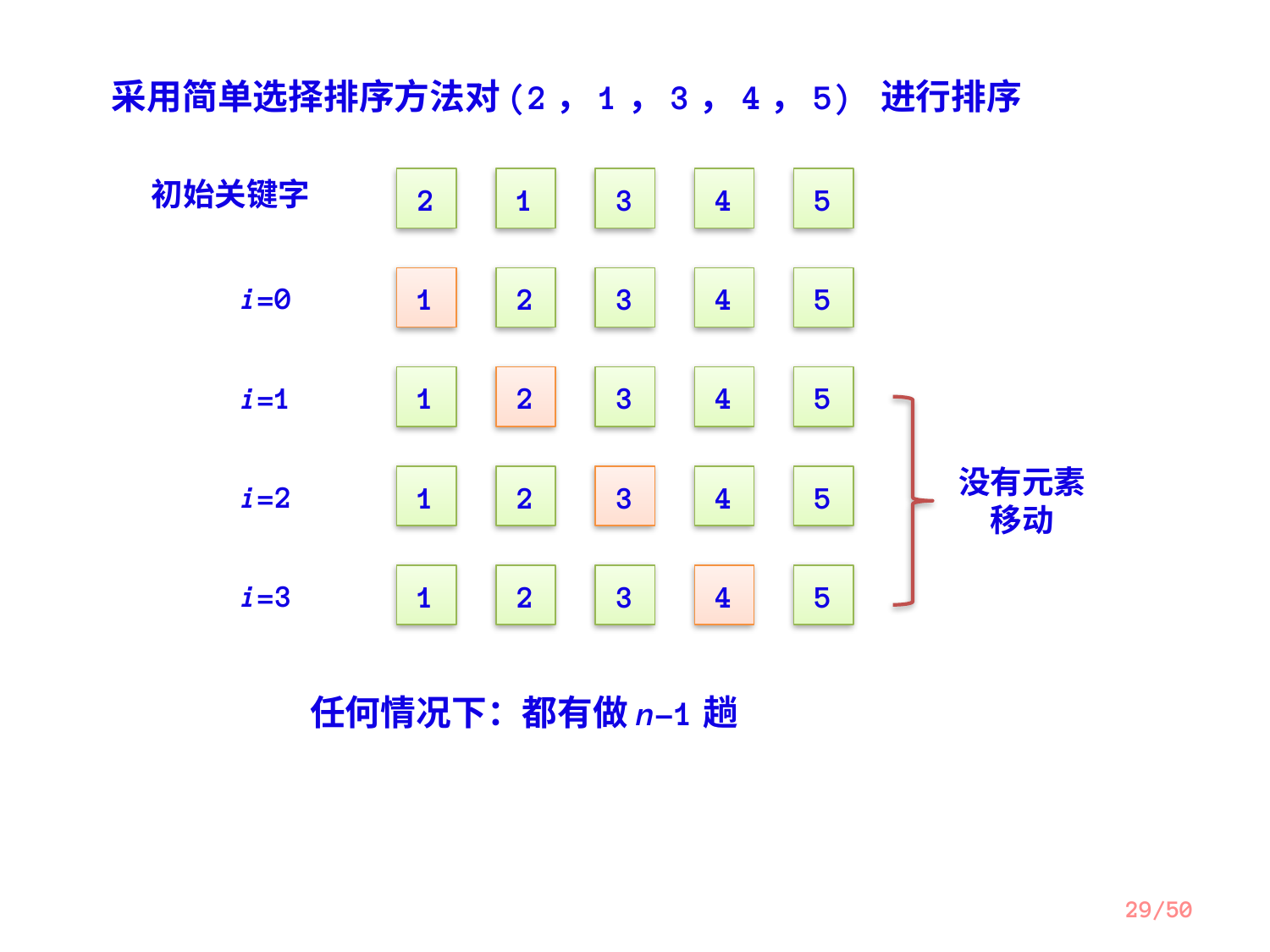

采用简单选择排序方法对(2，1，3，4，5) 进行排序
初始关键字
2
1
3
4
5
1
2
3
4
5
i=0
1
2
3
4
5
i=1

没有元素移动
1
2
3
4
5
i=2
1
2
3
4
5
i=3
任何情况下：都有做n-1趟
29/50